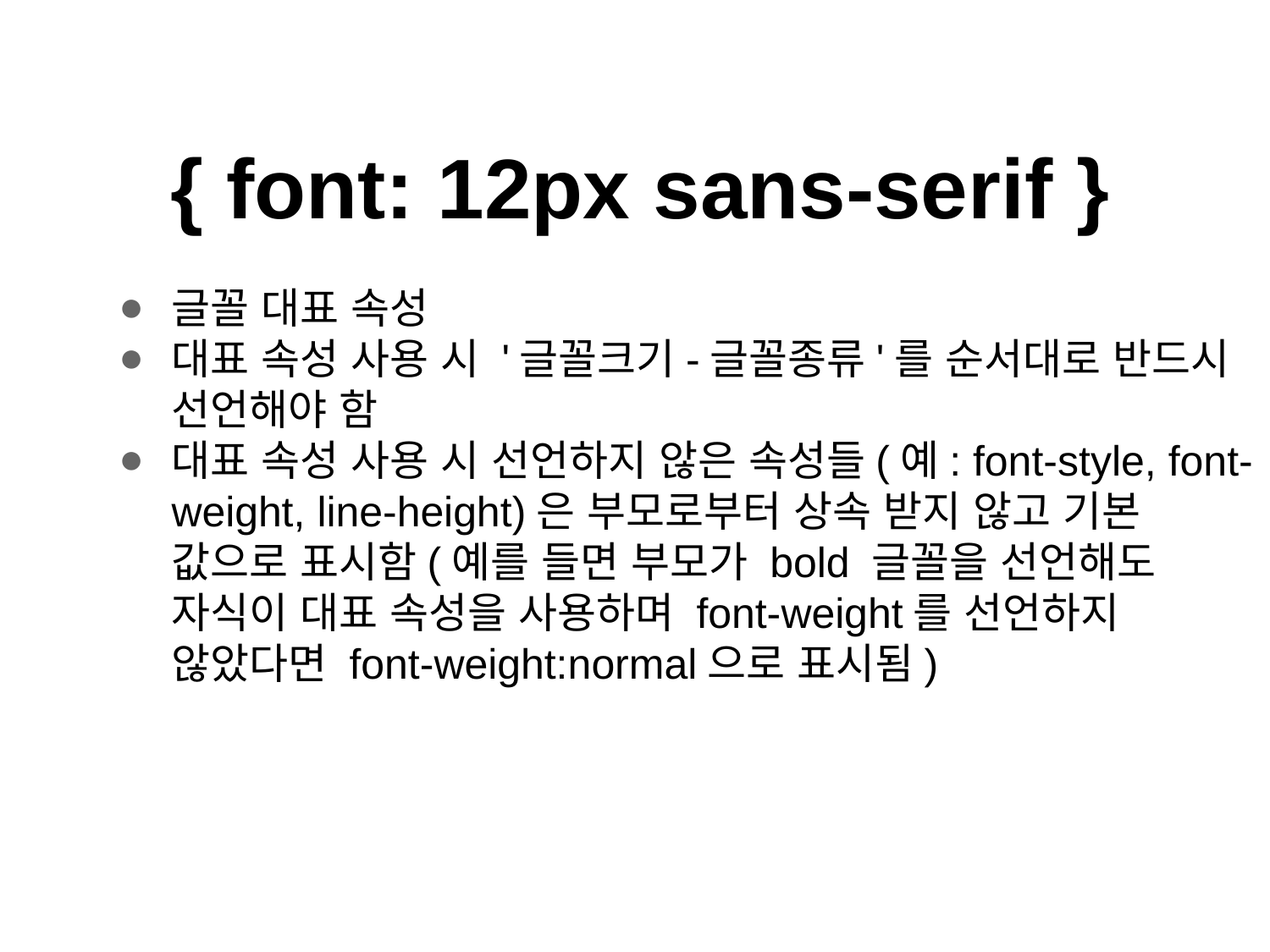

# { font: 12px sans-serif }
글꼴 대표 속성
대표 속성 사용 시 '글꼴크기-글꼴종류'를 순서대로 반드시 선언해야 함
대표 속성 사용 시 선언하지 않은 속성들(예: font-style, font-weight, line-height)은 부모로부터 상속 받지 않고 기본 값으로 표시함(예를 들면 부모가 bold 글꼴을 선언해도 자식이 대표 속성을 사용하며 font-weight를 선언하지 않았다면 font-weight:normal으로 표시됨)